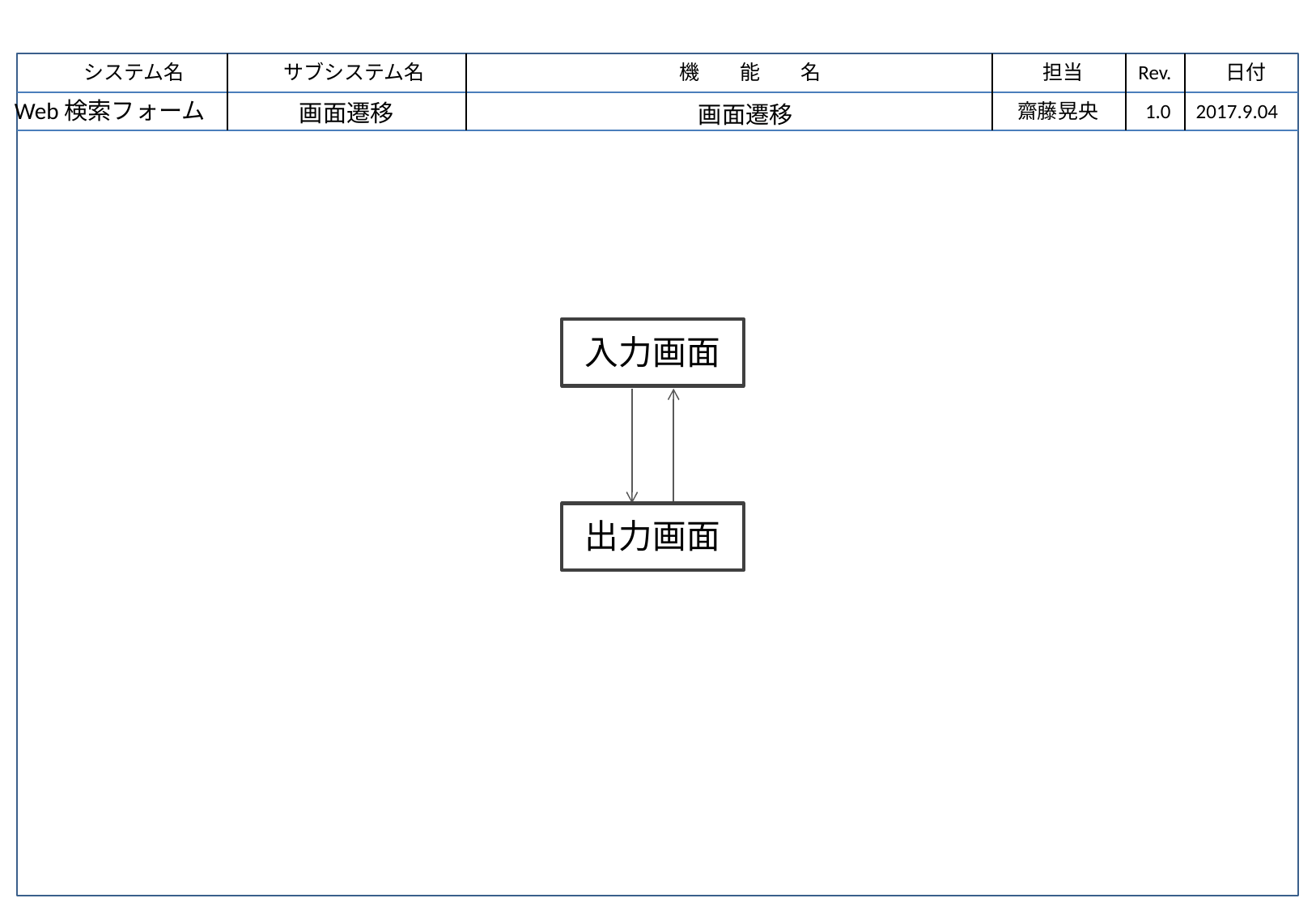

Web検索フォーム
画面遷移
齋藤晃央
1.0
2017.9.04
画面遷移

入力画面

出力画面